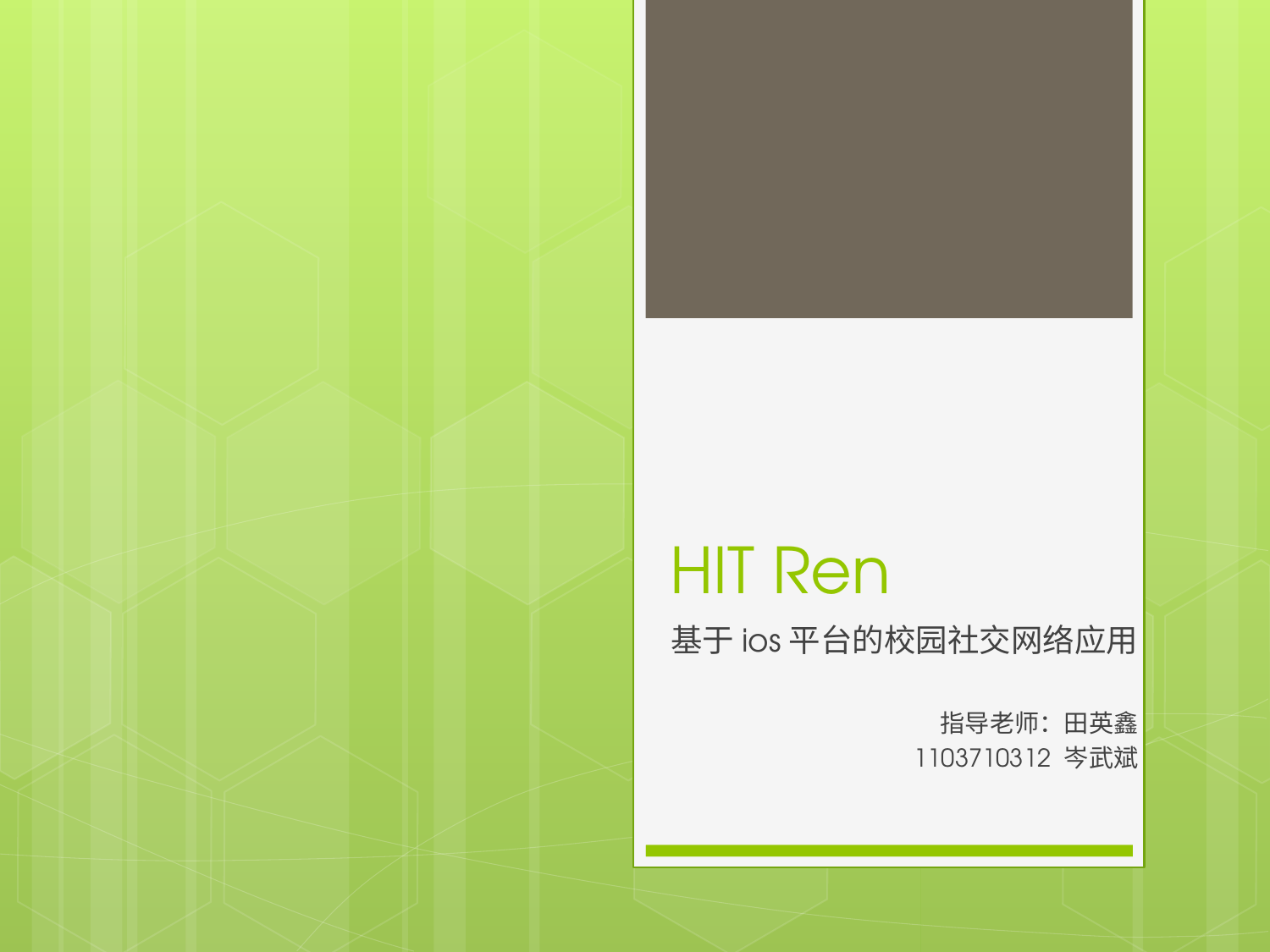

# HIT Ren
基于ios平台的校园社交网络应用

指导老师：田英鑫
1103710312 岑武斌